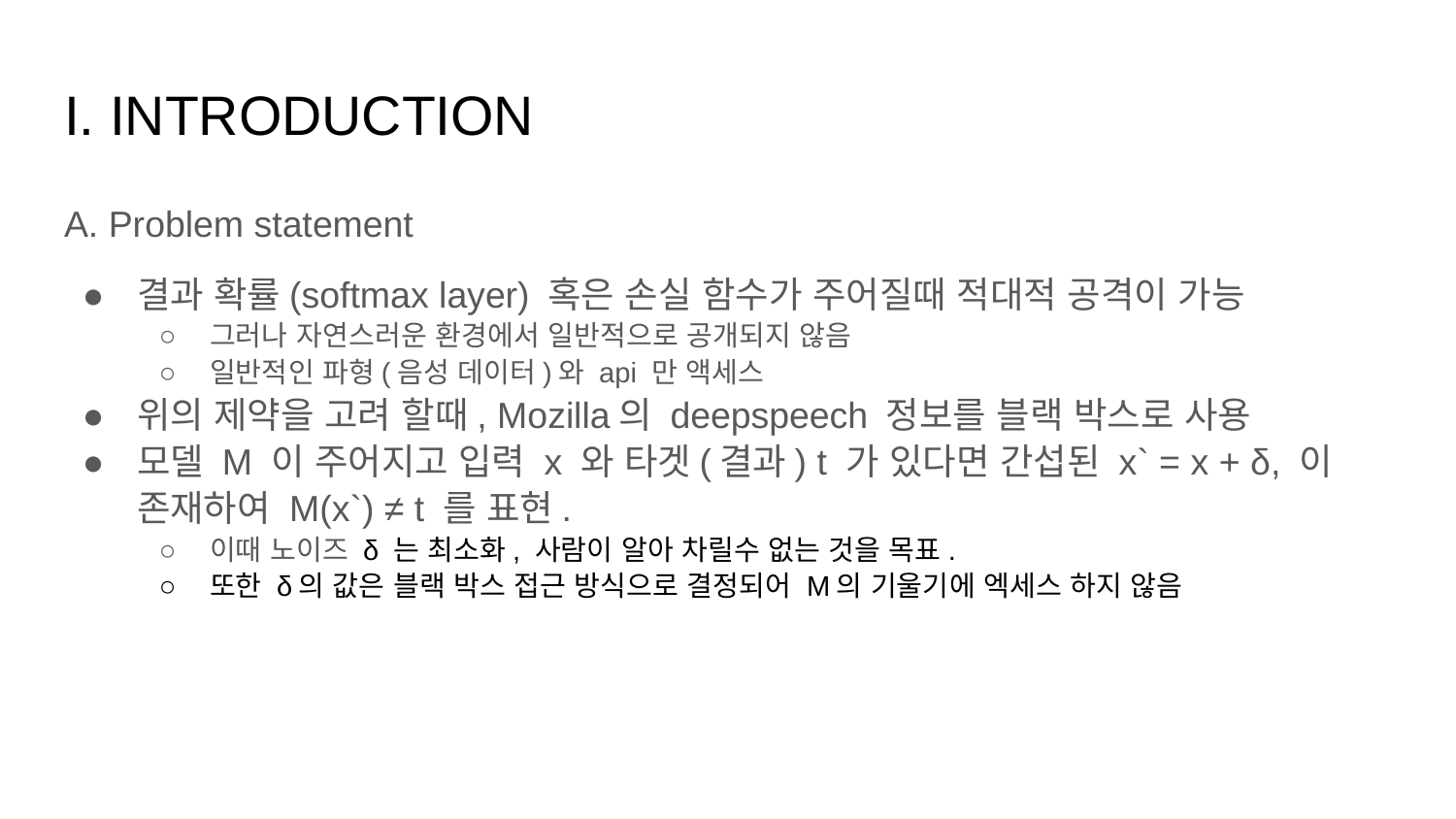

# I. INTRODUCTION

A. Problem statement
결과 확률(softmax layer) 혹은 손실 함수가 주어질때 적대적 공격이 가능
그러나 자연스러운 환경에서 일반적으로 공개되지 않음
일반적인 파형(음성 데이터)와 api 만 액세스
위의 제약을 고려 할때, Mozilla의 deepspeech 정보를 블랙 박스로 사용
모델 M 이 주어지고 입력 x 와 타겟(결과) t 가 있다면 간섭된 x` = x + δ, 이 존재하여 M(x`) ≠ t 를 표현.
이때 노이즈 δ 는 최소화, 사람이 알아 차릴수 없는 것을 목표.
또한 δ의 값은 블랙 박스 접근 방식으로 결정되어 M의 기울기에 엑세스 하지 않음